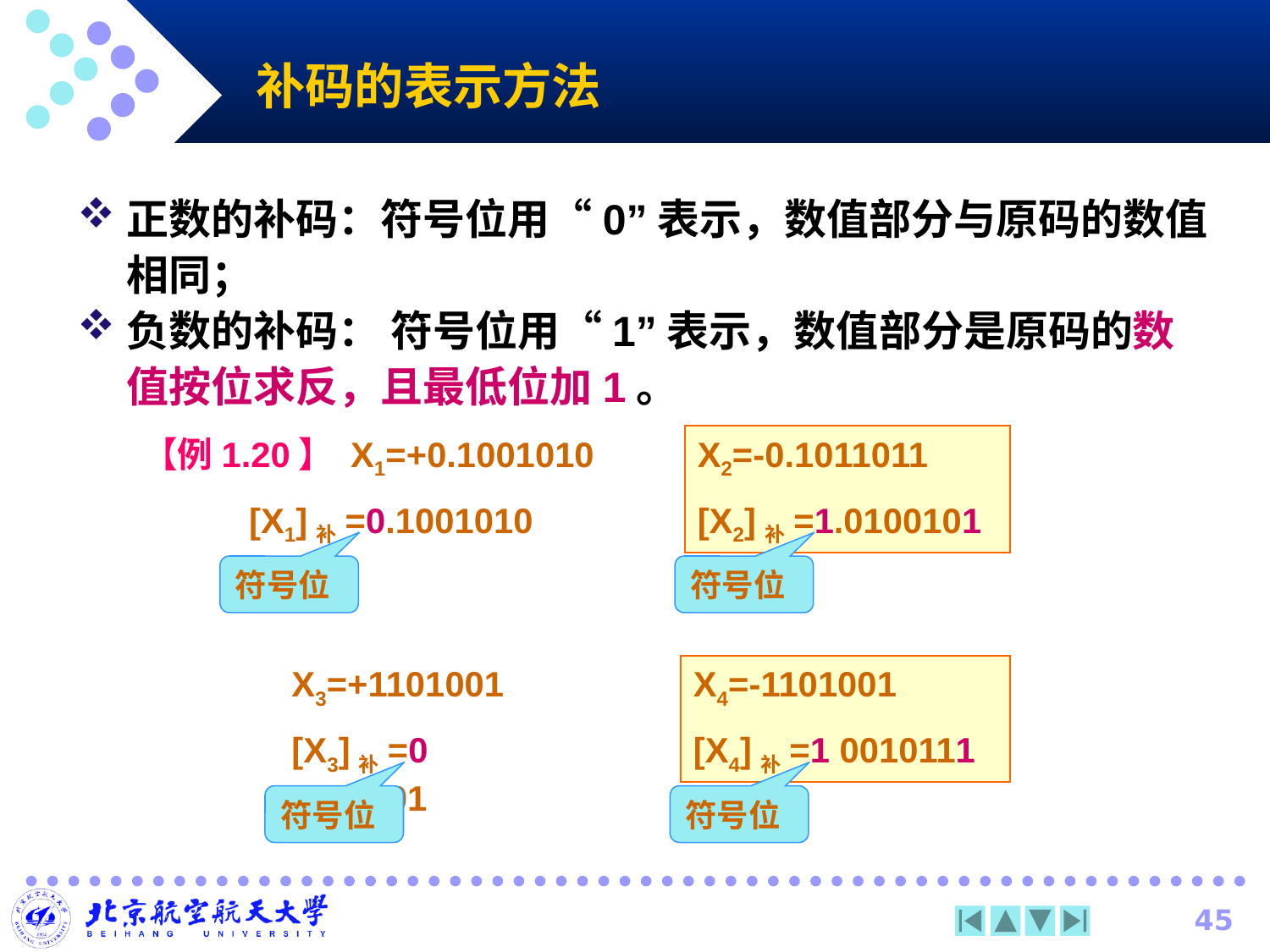

补码的表示方法
正数的补码：符号位用“0”表示，数值部分与原码的数值相同；
负数的补码： 符号位用“1”表示，数值部分是原码的数值按位求反，且最低位加1。
【例1.20】 X1=+0.1001010
            [X1]补=0.1001010
X2=-0.1011011
[X2]补=1.0100101
符号位
符号位
X3=+1101001
[X3]补=0 1101001
X4=-1101001
[X4]补=1 0010111
符号位
符号位
45